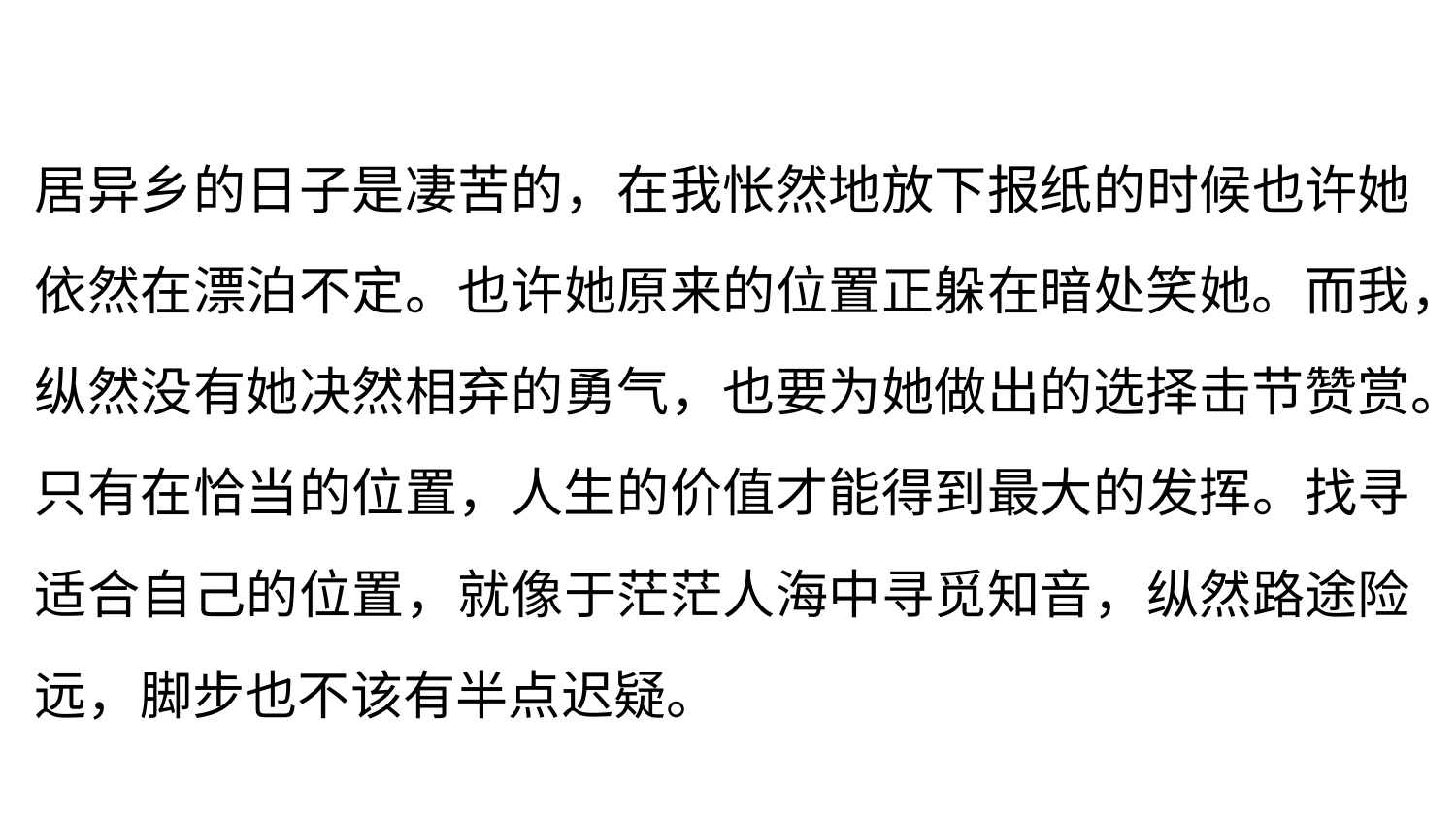

居异乡的日子是凄苦的，在我怅然地放下报纸的时候也许她依然在漂泊不定。也许她原来的位置正躲在暗处笑她。而我，纵然没有她决然相弃的勇气，也要为她做出的选择击节赞赏。只有在恰当的位置，人生的价值才能得到最大的发挥。找寻适合自己的位置，就像于茫茫人海中寻觅知音，纵然路途险远，脚步也不该有半点迟疑。